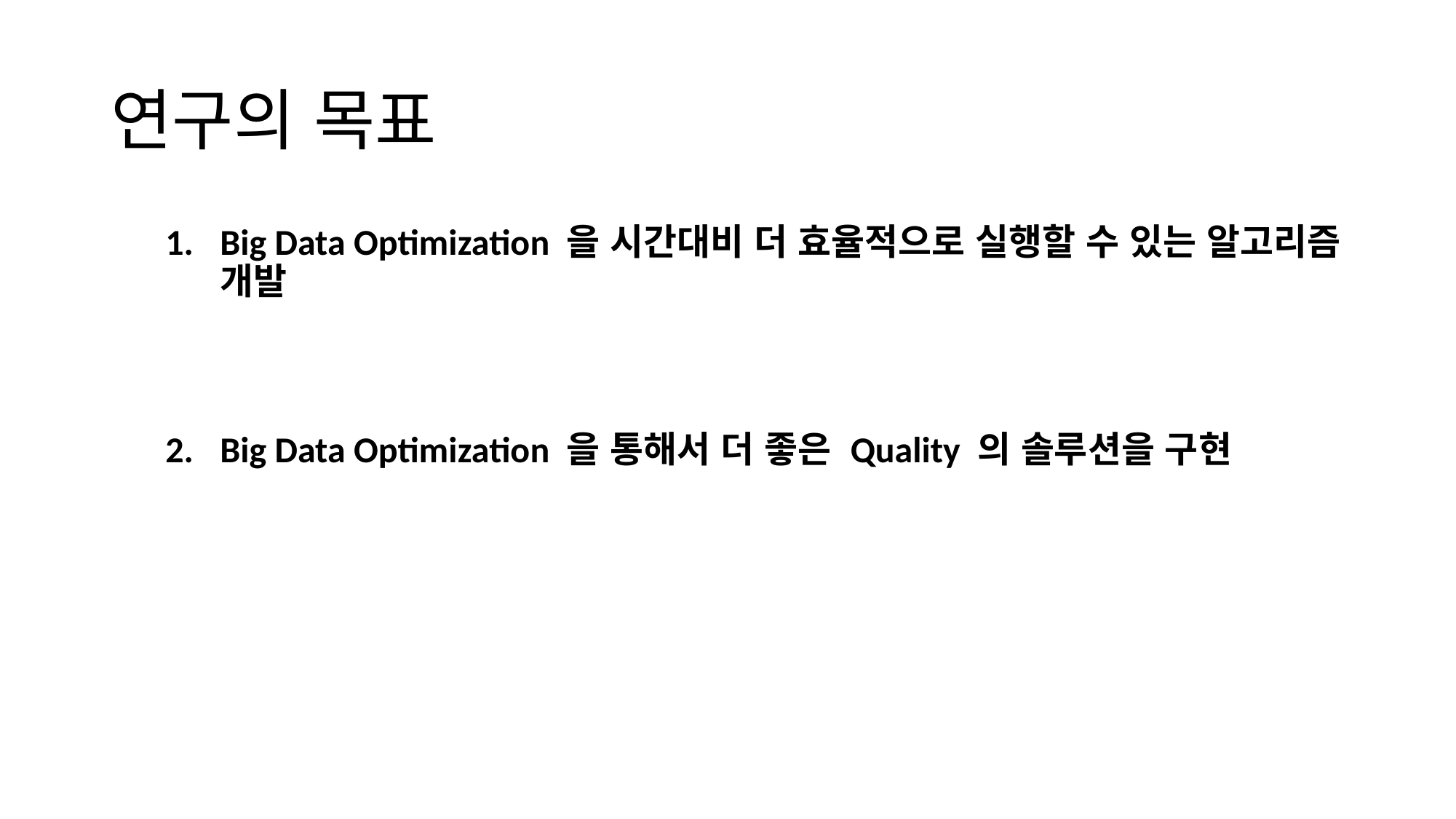

# 연구의 목표
Big Data Optimization 을 시간대비 더 효율적으로 실행할 수 있는 알고리즘 개발

Big Data Optimization 을 통해서 더 좋은 Quality 의 솔루션을 구현